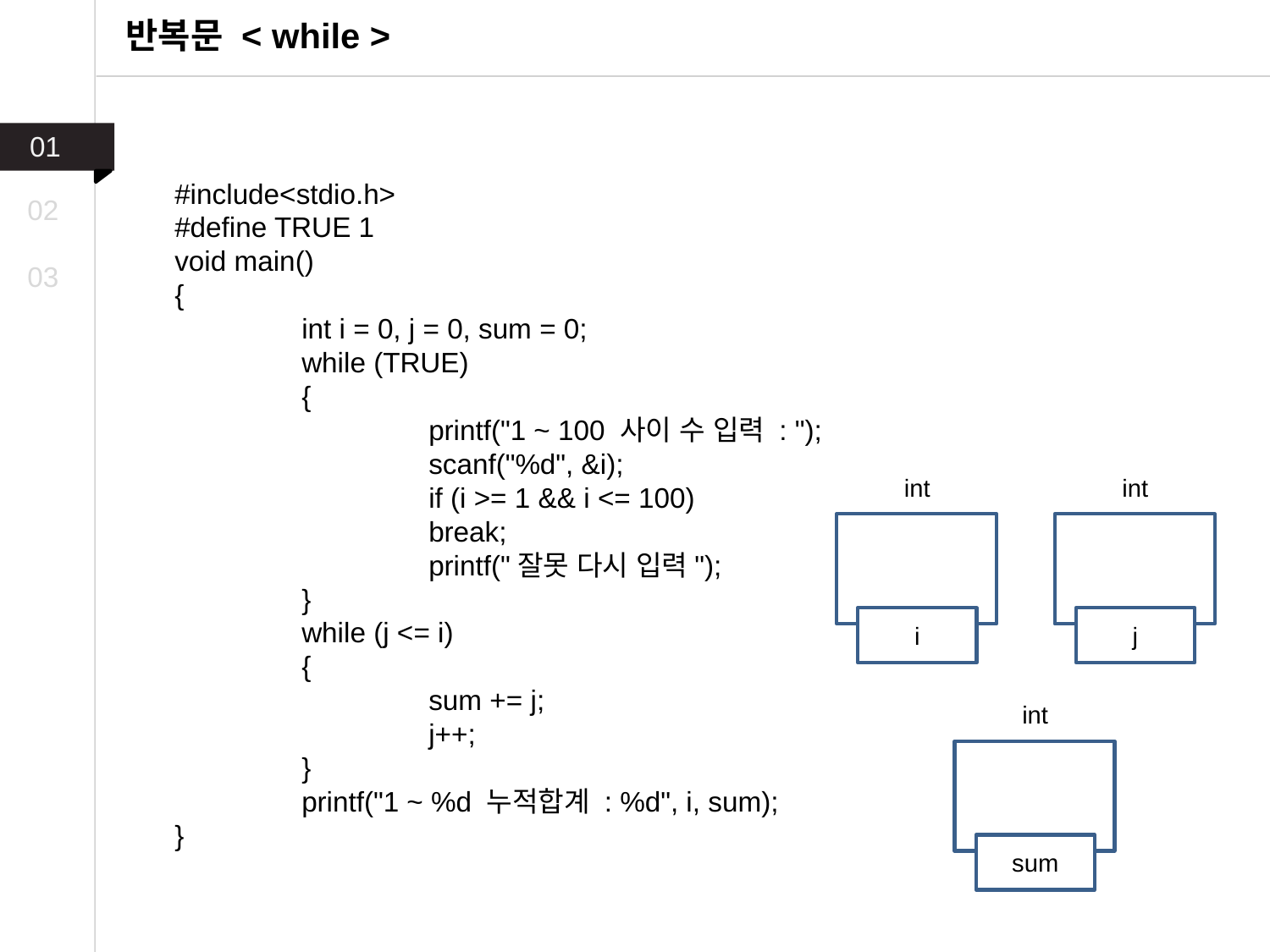

반복문 < while >
01

#include<stdio.h>
#define TRUE 1
void main()
{
	int i = 0, j = 0, sum = 0;
	while (TRUE)
	{
		printf("1 ~ 100 사이 수 입력 : ");
		scanf("%d", &i);
		if (i >= 1 && i <= 100)
		break;
		printf("잘못 다시 입력");
	}
	while (j <= i)
	{
		sum += j;
		j++;
	}
	printf("1 ~ %d 누적합계 : %d", i, sum);
}
02
03
int
int

i
j
int

sum